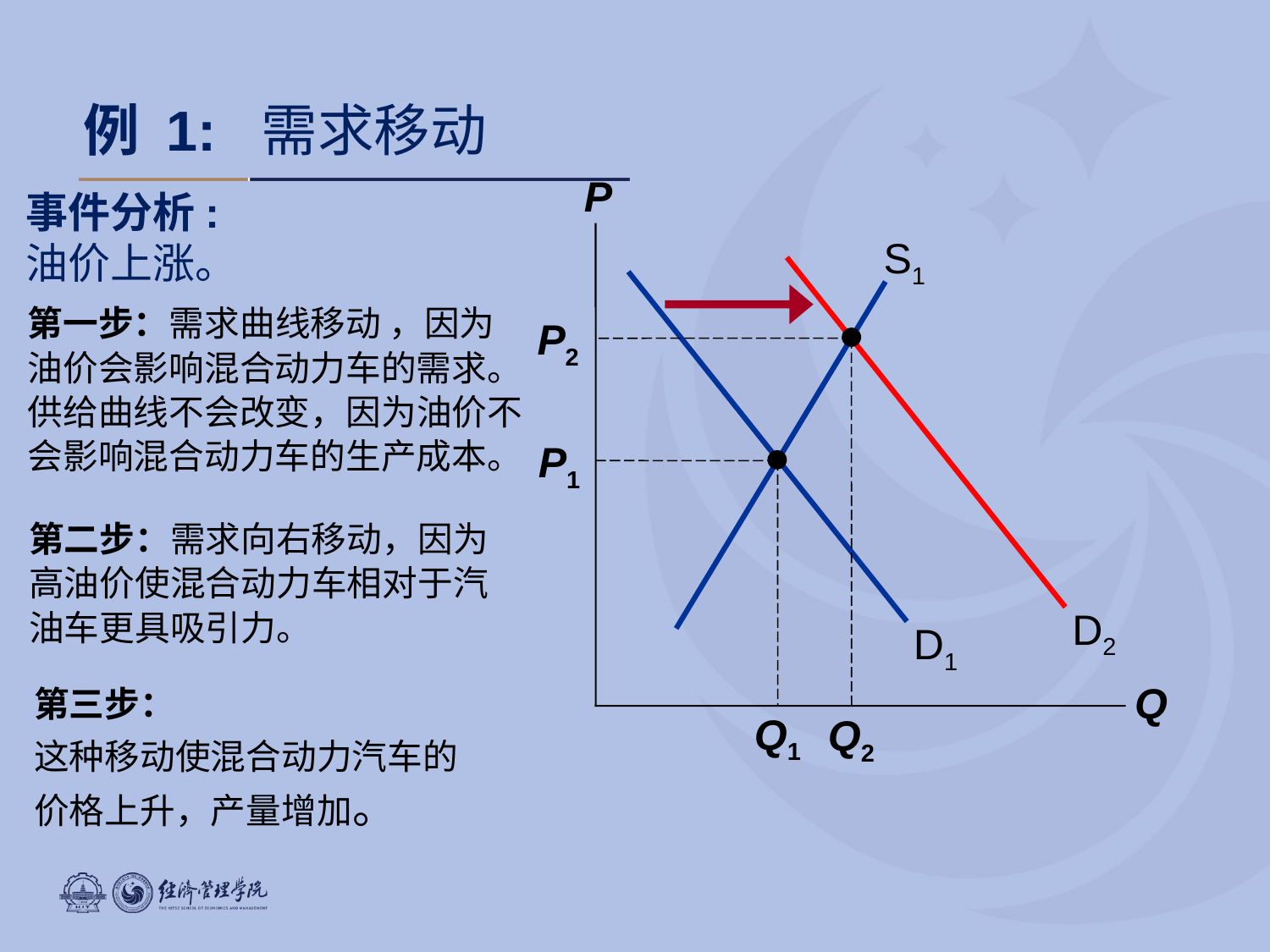

例 1:  需求移动
P

Q
事件分析:
油价上涨。
S1

D2

D1
第一步：需求曲线移动 ，因为油价会影响混合动力车的需求。供给曲线不会改变，因为油价不会影响混合动力车的生产成本。

P2

Q2
P1

Q1
第二步：需求向右移动，因为高油价使混合动力车相对于汽油车更具吸引力。
第三步：
这种移动使混合动力汽车的价格上升，产量增加。